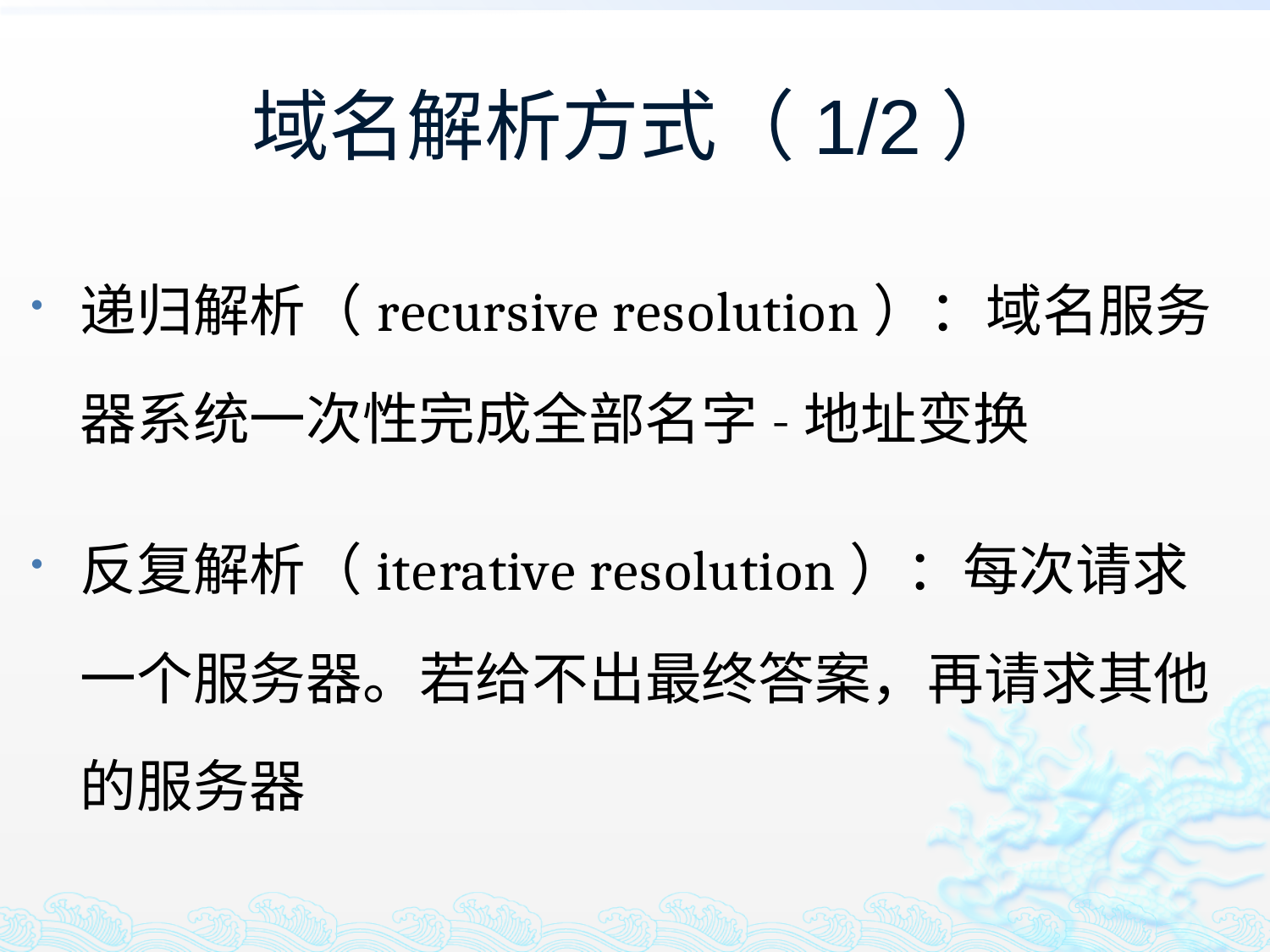

# 域名解析方式（1/2）
递归解析（recursive resolution）：域名服务器系统一次性完成全部名字-地址变换
反复解析（iterative resolution）：每次请求一个服务器。若给不出最终答案，再请求其他的服务器